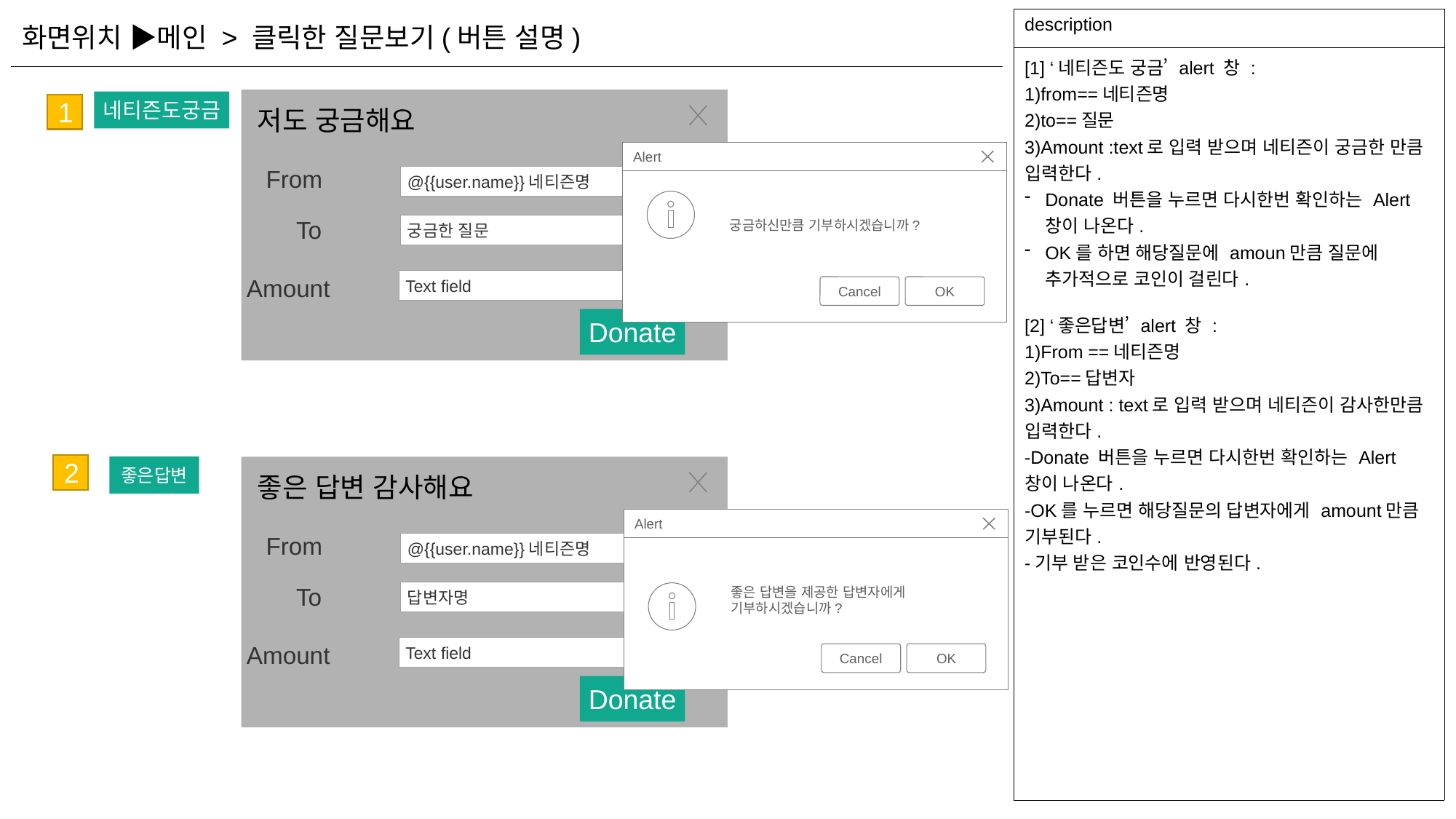

| description |
| --- |
| [1] ‘네티즌도 궁금’ alert 창 : 1)from==네티즌명 2)to==질문 3)Amount :text로 입력 받으며 네티즌이 궁금한 만큼 입력한다. Donate 버튼을 누르면 다시한번 확인하는 Alert창이 나온다. OK를 하면 해당질문에 amoun만큼 질문에 추가적으로 코인이 걸린다. [2] ‘좋은답변’ alert 창 : 1)From ==네티즌명 2)To==답변자 3)Amount : text로 입력 받으며 네티즌이 감사한만큼 입력한다. -Donate 버튼을 누르면 다시한번 확인하는 Alert 창이 나온다. -OK를 누르면 해당질문의 답변자에게 amount만큼 기부된다. -기부 받은 코인수에 반영된다. |
화면위치 ▶메인 > 클릭한 질문보기(버튼 설명)

네티즌도궁금
1
저도 궁금해요

Alert

궁금하신만큼 기부하시겠습니까?
Cancel
OK
From
@{{user.name}}네티즌명
궁금한 질문
To
Text field
Amount
Donate
2
좋은답변

좋은 답변 감사해요

Alert

좋은 답변을 제공한 답변자에게 기부하시겠습니까?
Cancel
OK
From
@{{user.name}}네티즌명
답변자명
To
Text field
Amount
Donate